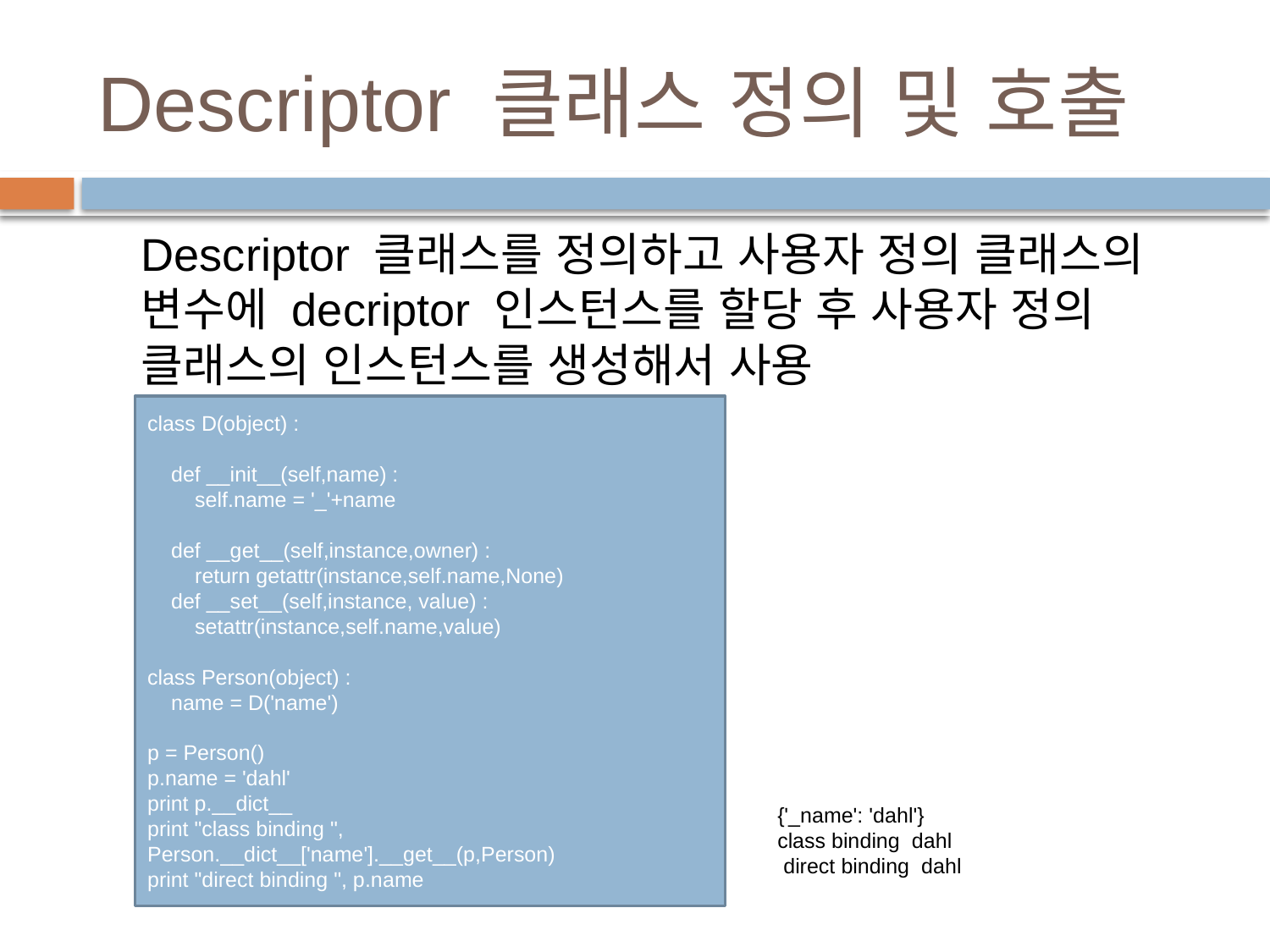

# Descriptor 클래스 정의 및 호출
Descriptor 클래스를 정의하고 사용자 정의 클래스의 변수에 decriptor 인스턴스를 할당 후 사용자 정의 클래스의 인스턴스를 생성해서 사용

class D(object) :

    def __init__(self,name) :
        self.name = '_'+name

    def __get__(self,instance,owner) :
        return getattr(instance,self.name,None)
    def __set__(self,instance, value) :
        setattr(instance,self.name,value)

class Person(object) :
    name = D('name')

p = Person()
p.name = 'dahl'
print p.__dict__
print "class binding ", Person.__dict__['name'].__get__(p,Person)
print "direct binding ", p.name
{'_name': 'dahl'}
class binding  dahl
 direct binding  dahl